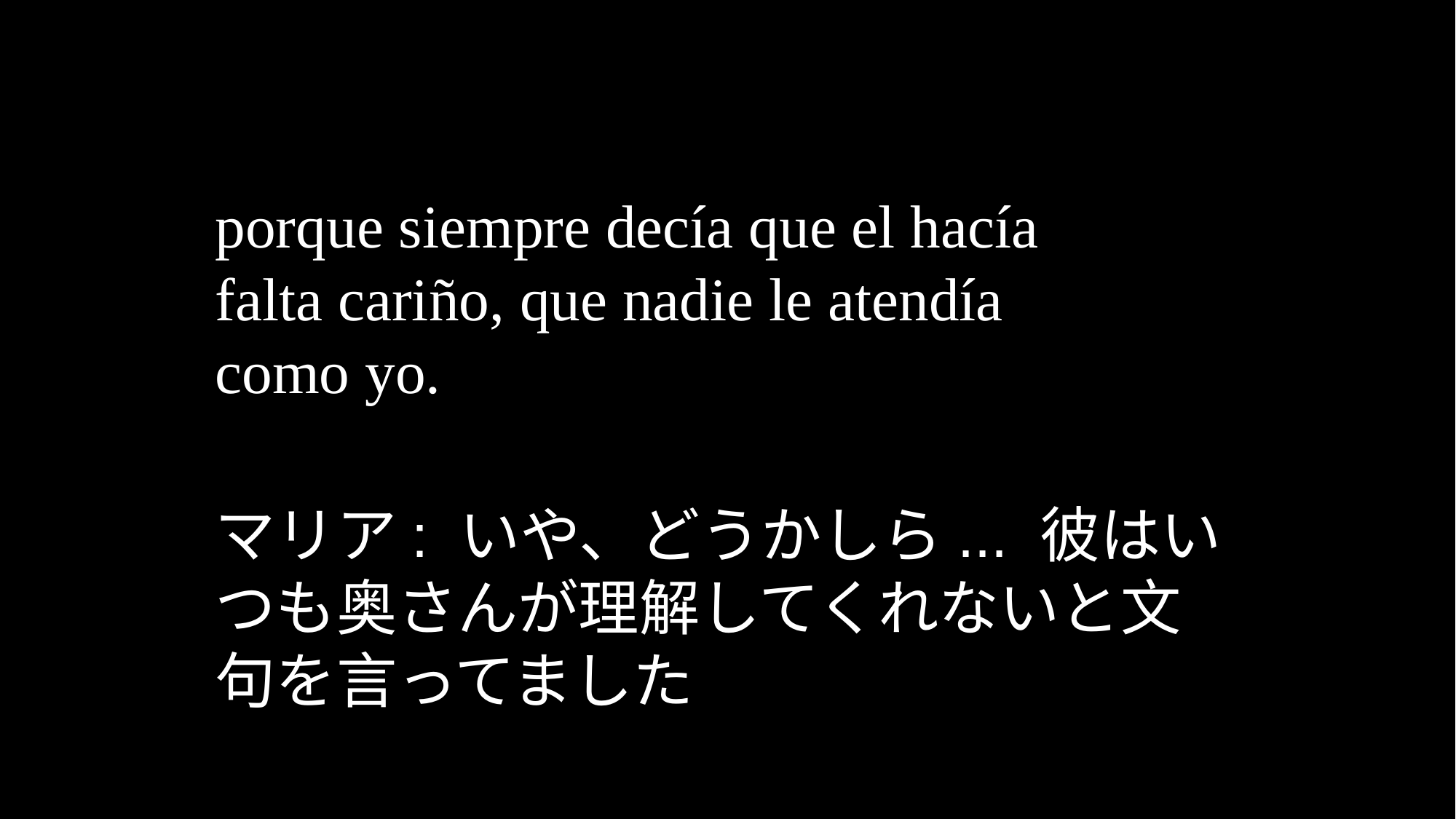

porque siempre decía que el hacía falta cariño, que nadie le atendía como yo.

マリア: いや、どうかしら... 彼はいつも奥さんが理解してくれないと文句を言ってました